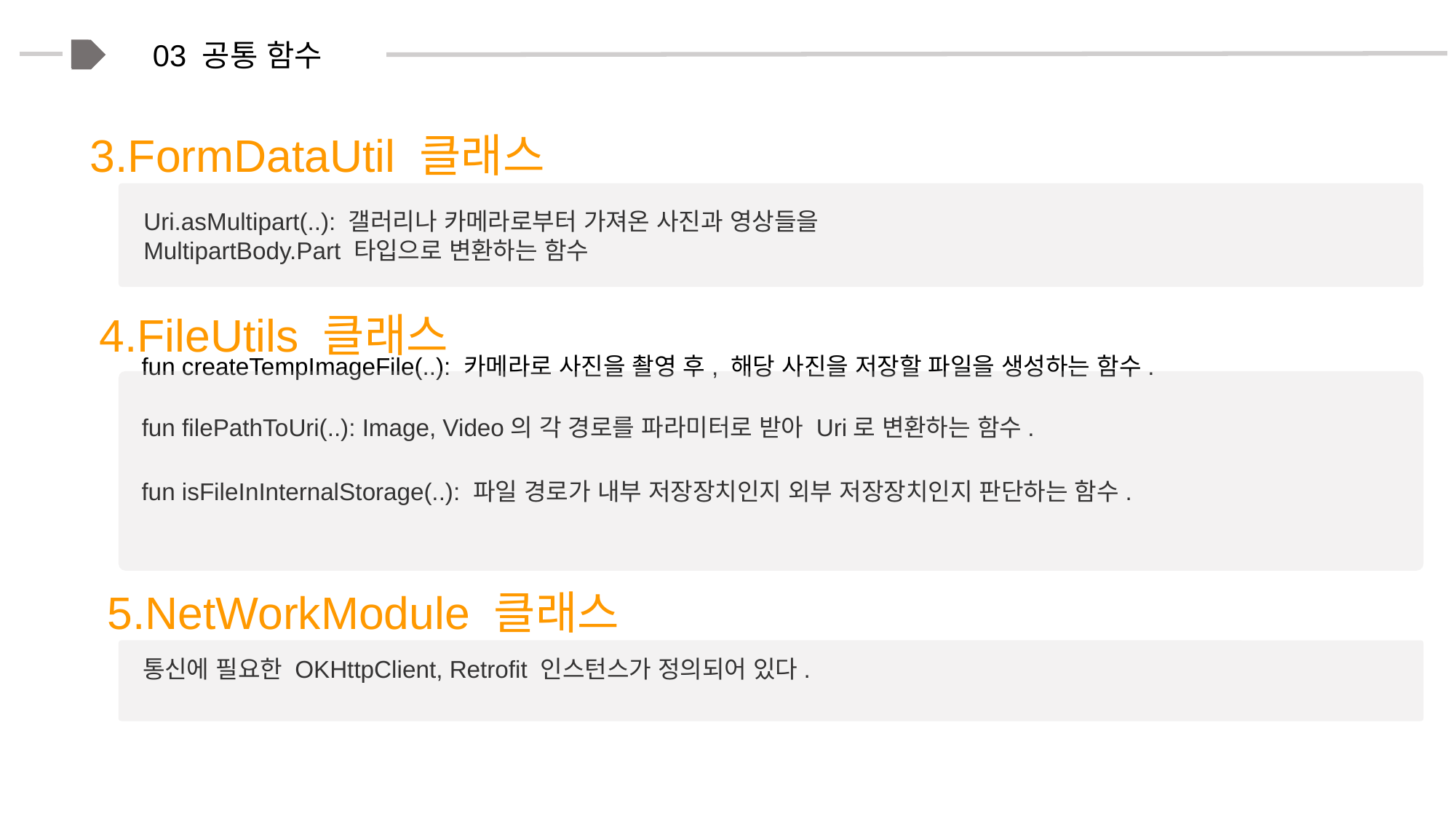

03 공통 함수

3.FormDataUtil 클래스

Uri.asMultipart(..): 갤러리나 카메라로부터 가져온 사진과 영상들을 MultipartBody.Part 타입으로 변환하는 함수
4.FileUtils 클래스
fun createTempImageFile(..): 카메라로 사진을 촬영 후, 해당 사진을 저장할 파일을 생성하는 함수.

fun filePathToUri(..): Image, Video의 각 경로를 파라미터로 받아 Uri로 변환하는 함수.
fun isFileInInternalStorage(..): 파일 경로가 내부 저장장치인지 외부 저장장치인지 판단하는 함수.
5.NetWorkModule 클래스
통신에 필요한 OKHttpClient, Retrofit 인스턴스가 정의되어 있다.